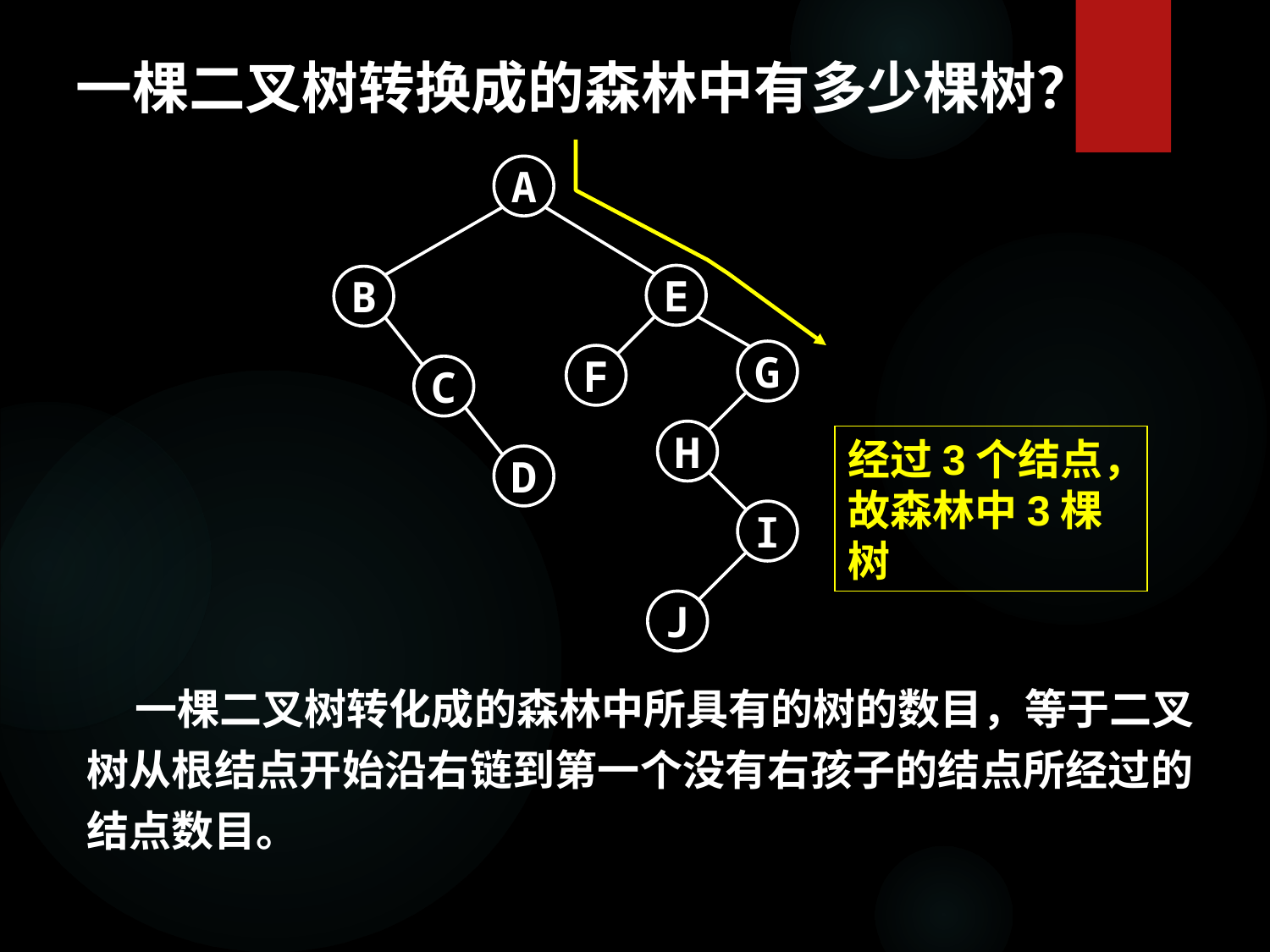

一棵二叉树转换成的森林中有多少棵树？

A
E
B
G
F
C
H
经过3个结点，故森林中3棵树
D
I
J
    一棵二叉树转化成的森林中所具有的树的数目，等于二叉树从根结点开始沿右链到第一个没有右孩子的结点所经过的结点数目。